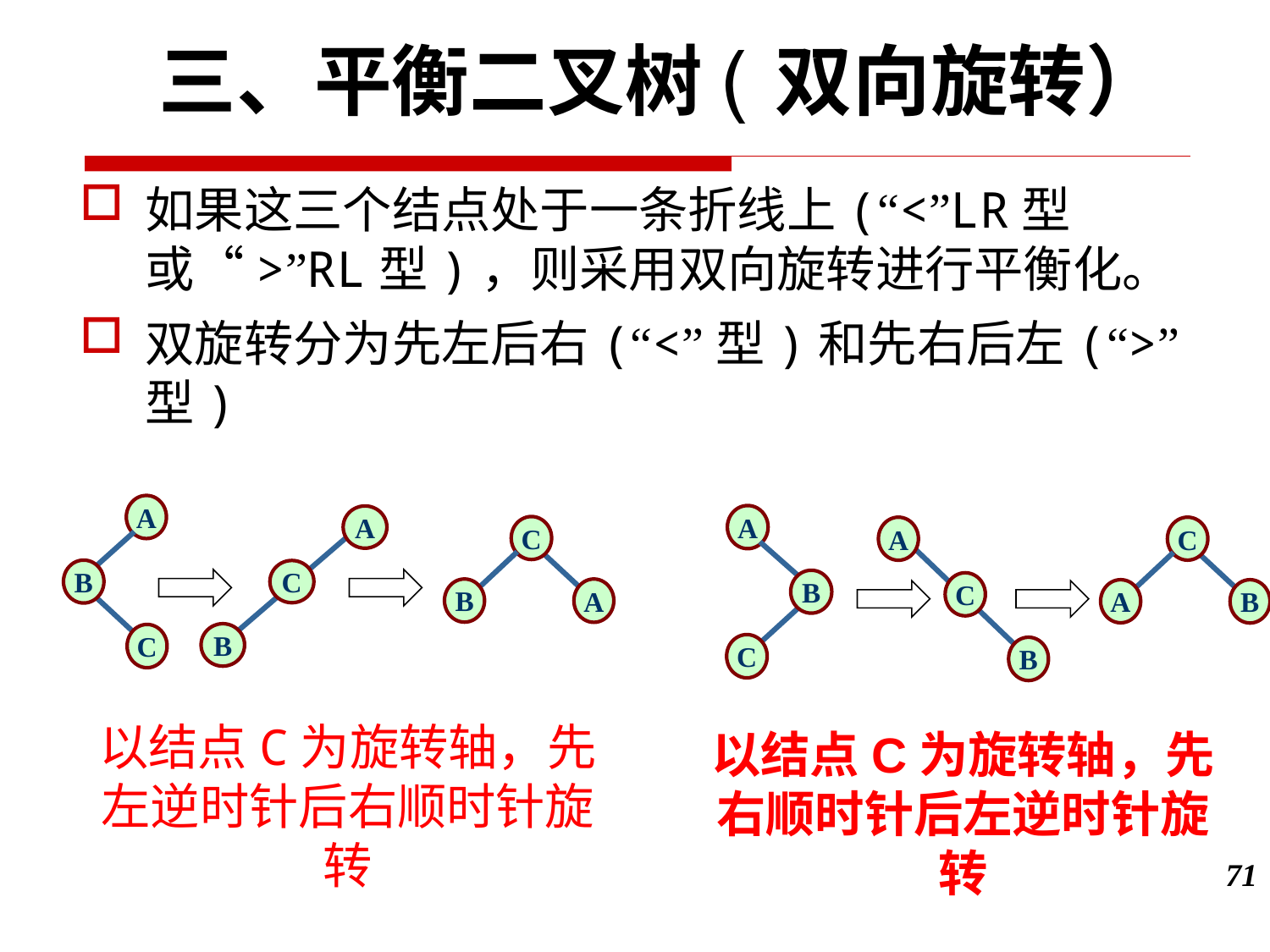

三、平衡二叉树(双向旋转）
如果这三个结点处于一条折线上(“<”LR型或“>”RL型)，则采用双向旋转进行平衡化。
双旋转分为先左后右(“<”型)和先右后左(“>”型)
A

B

C
A

B

C
A

C
B
C

B
A
A

C
B
C

A
B

以结点C为旋转轴，先左逆时针后右顺时针旋转
以结点C为旋转轴，先右顺时针后左逆时针旋转
71